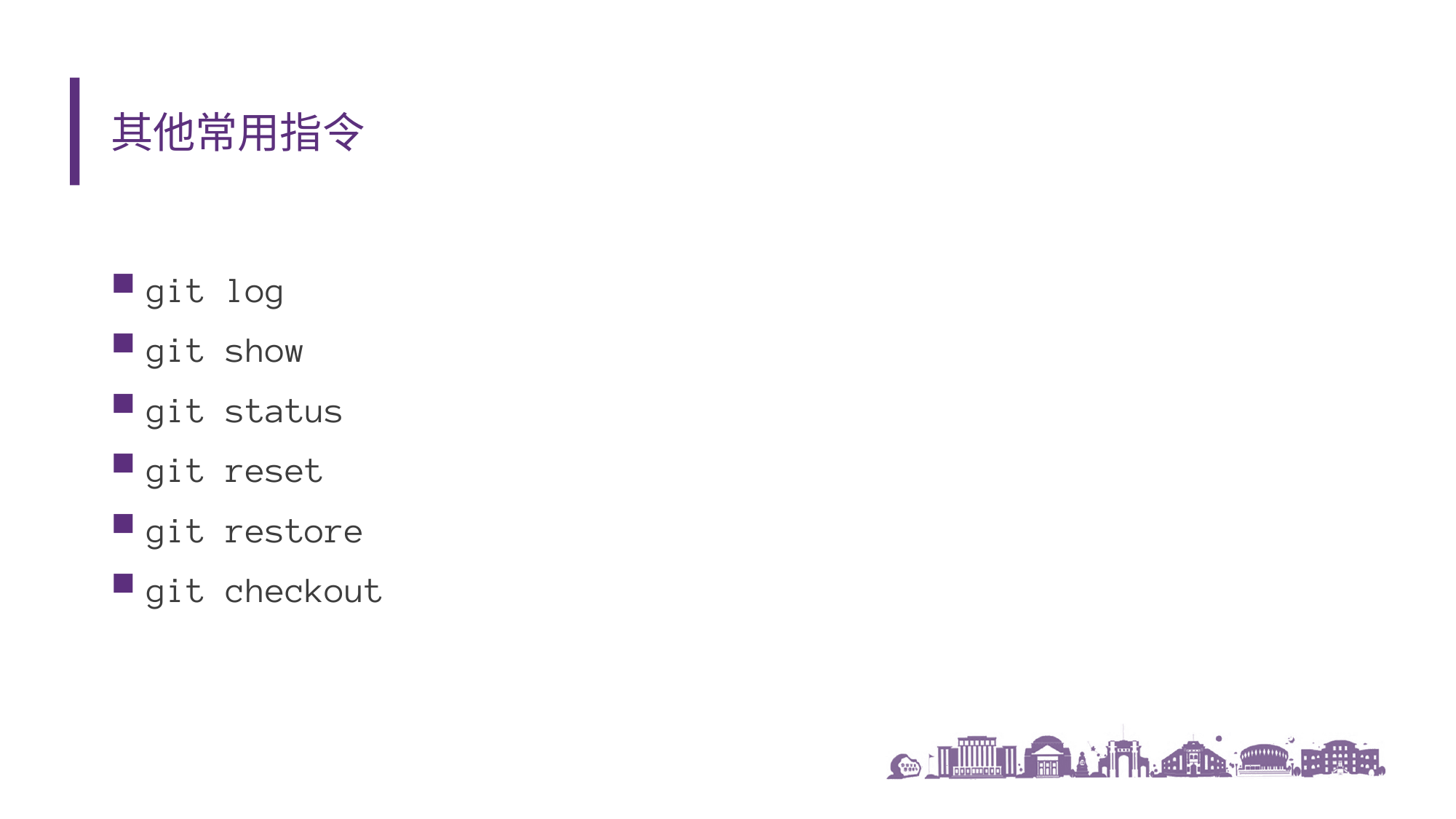

# 其他常用指令
git log
git show
git status
git reset
git restore
git checkout